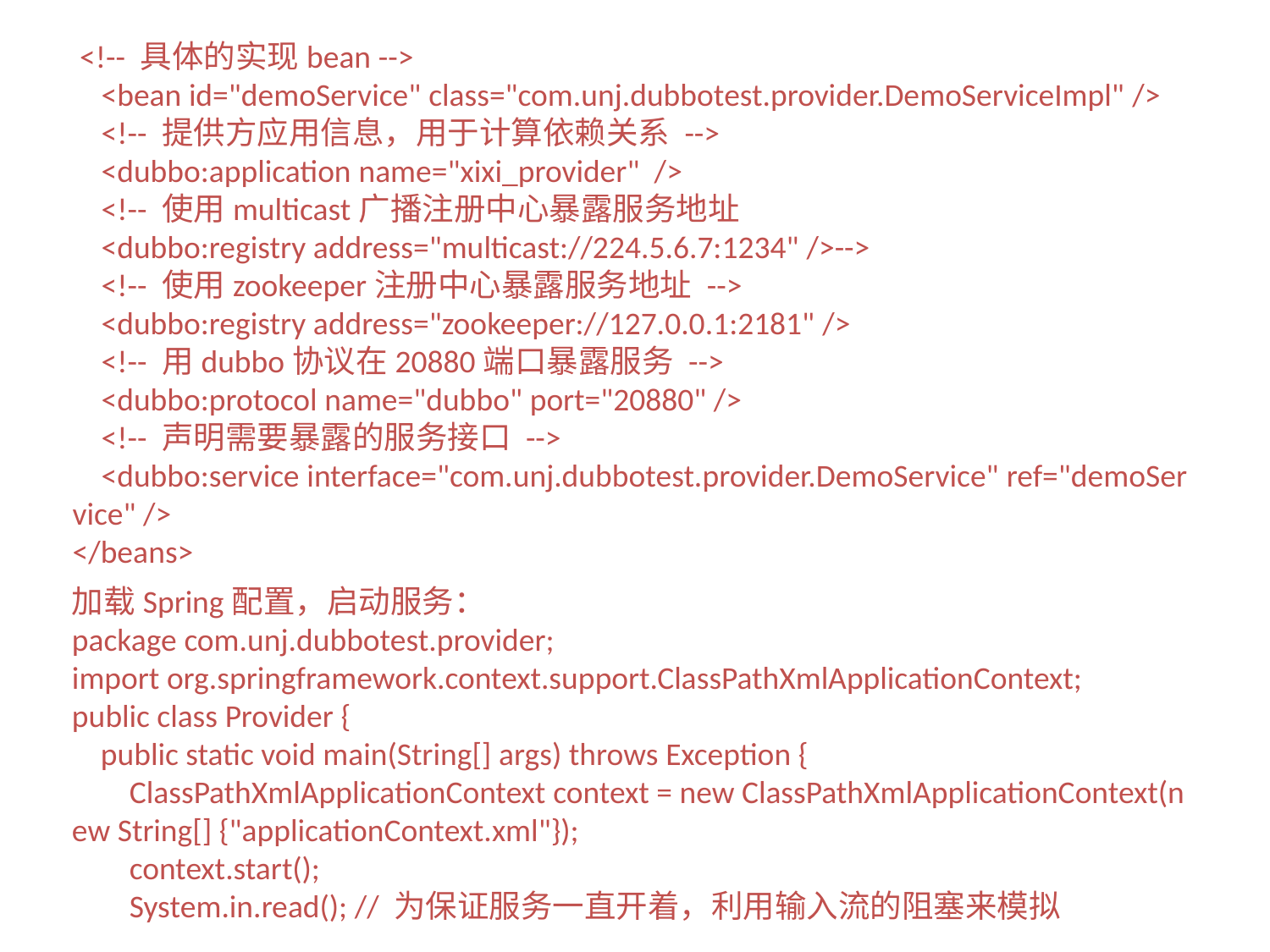

<!-- 具体的实现bean -->
    <bean id="demoService" class="com.unj.dubbotest.provider.DemoServiceImpl" />
    <!-- 提供方应用信息，用于计算依赖关系 -->
    <dubbo:application name="xixi_provider"  />
    <!-- 使用multicast广播注册中心暴露服务地址
    <dubbo:registry address="multicast://224.5.6.7:1234" />-->
    <!-- 使用zookeeper注册中心暴露服务地址 -->
    <dubbo:registry address="zookeeper://127.0.0.1:2181" />
    <!-- 用dubbo协议在20880端口暴露服务 -->
    <dubbo:protocol name="dubbo" port="20880" />
    <!-- 声明需要暴露的服务接口 -->
    <dubbo:service interface="com.unj.dubbotest.provider.DemoService" ref="demoService" />
</beans>
加载Spring配置，启动服务：
package com.unj.dubbotest.provider;
import org.springframework.context.support.ClassPathXmlApplicationContext;
public class Provider {
    public static void main(String[] args) throws Exception {
        ClassPathXmlApplicationContext context = new ClassPathXmlApplicationContext(new String[] {"applicationContext.xml"});
        context.start();
        System.in.read(); // 为保证服务一直开着，利用输入流的阻塞来模拟